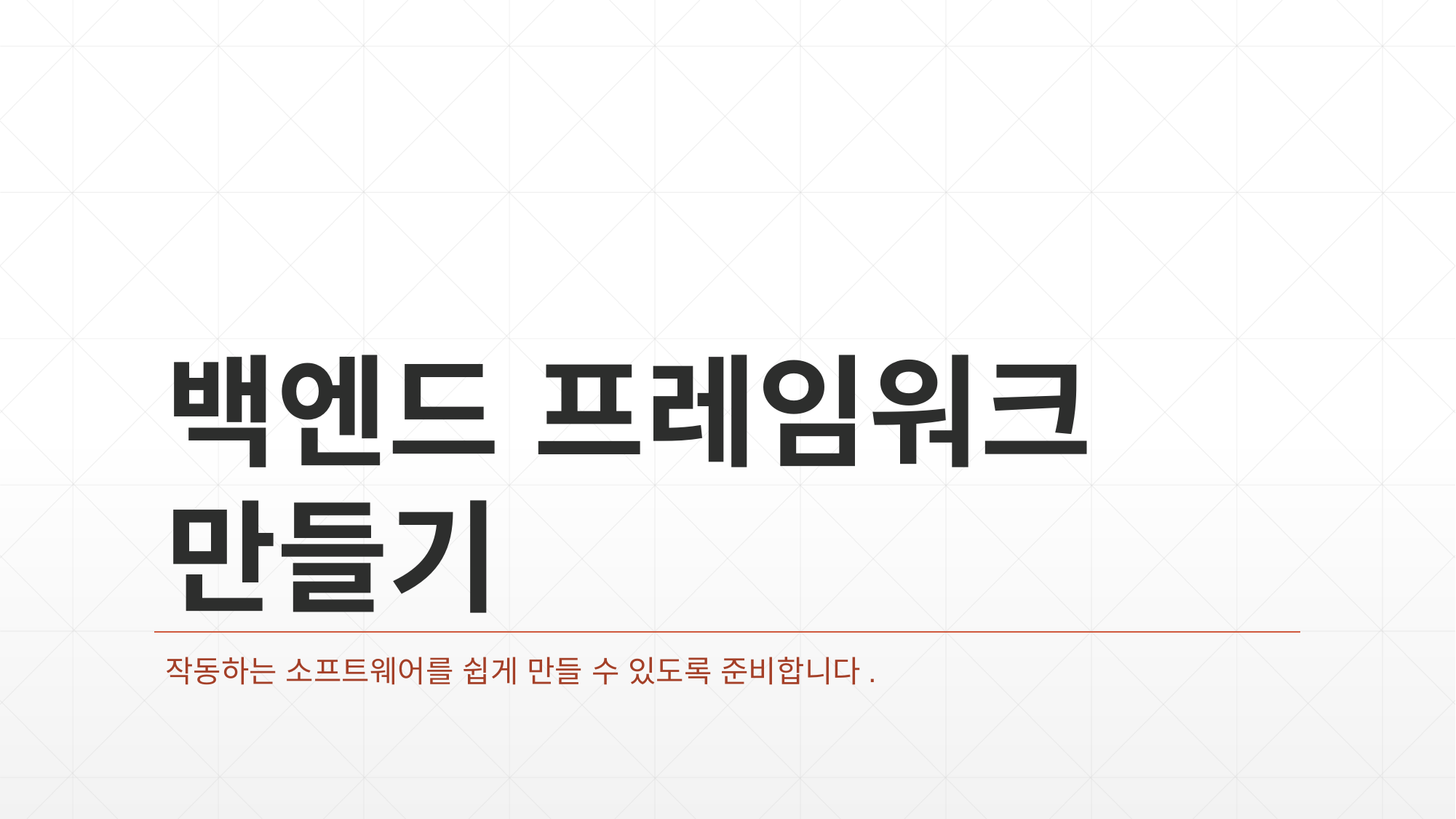

# 백엔드 프레임워크 만들기
작동하는 소프트웨어를 쉽게 만들 수 있도록 준비합니다.